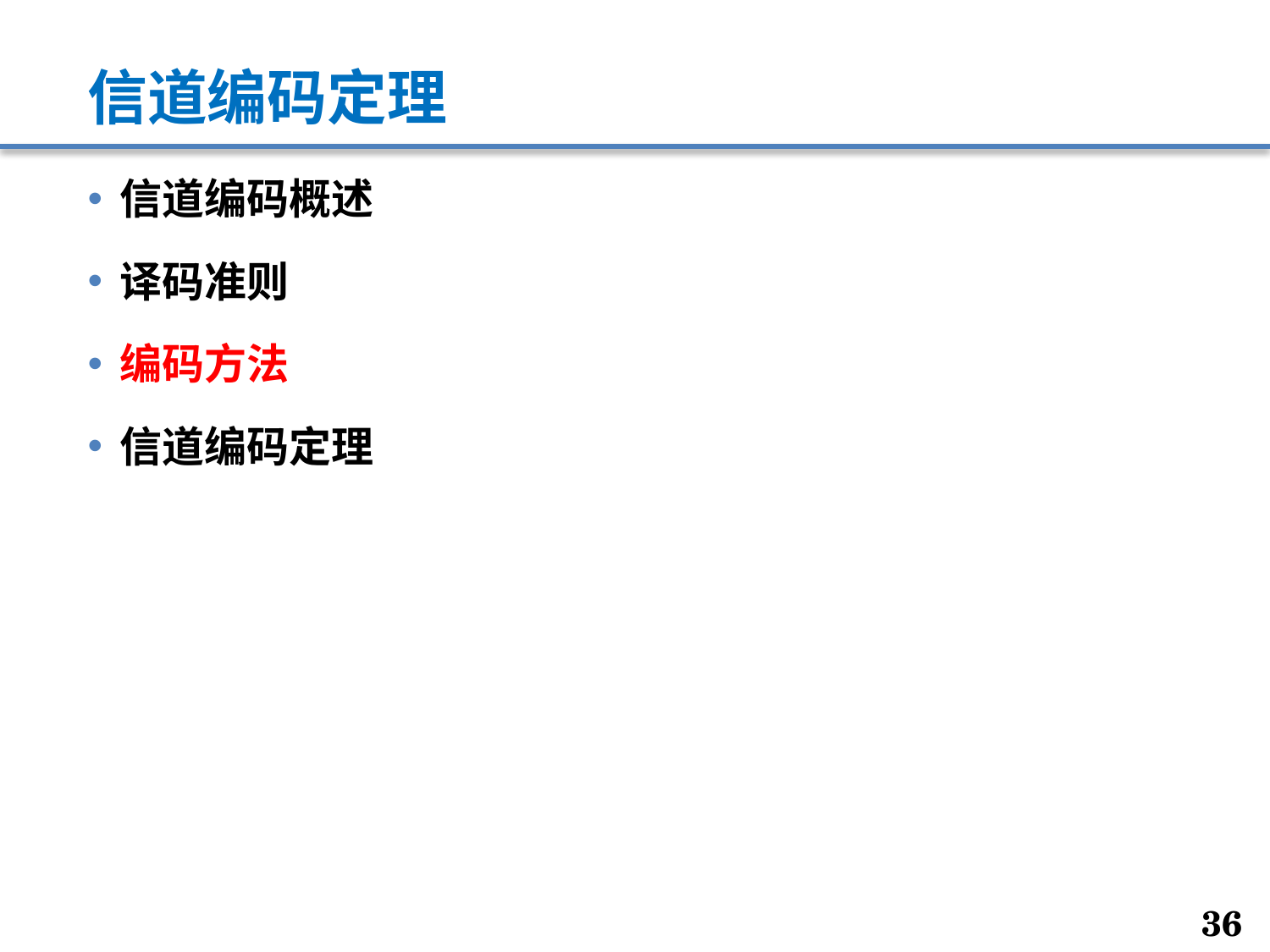

# 信道编码定理
信道编码概述
译码准则
编码方法
信道编码定理
36